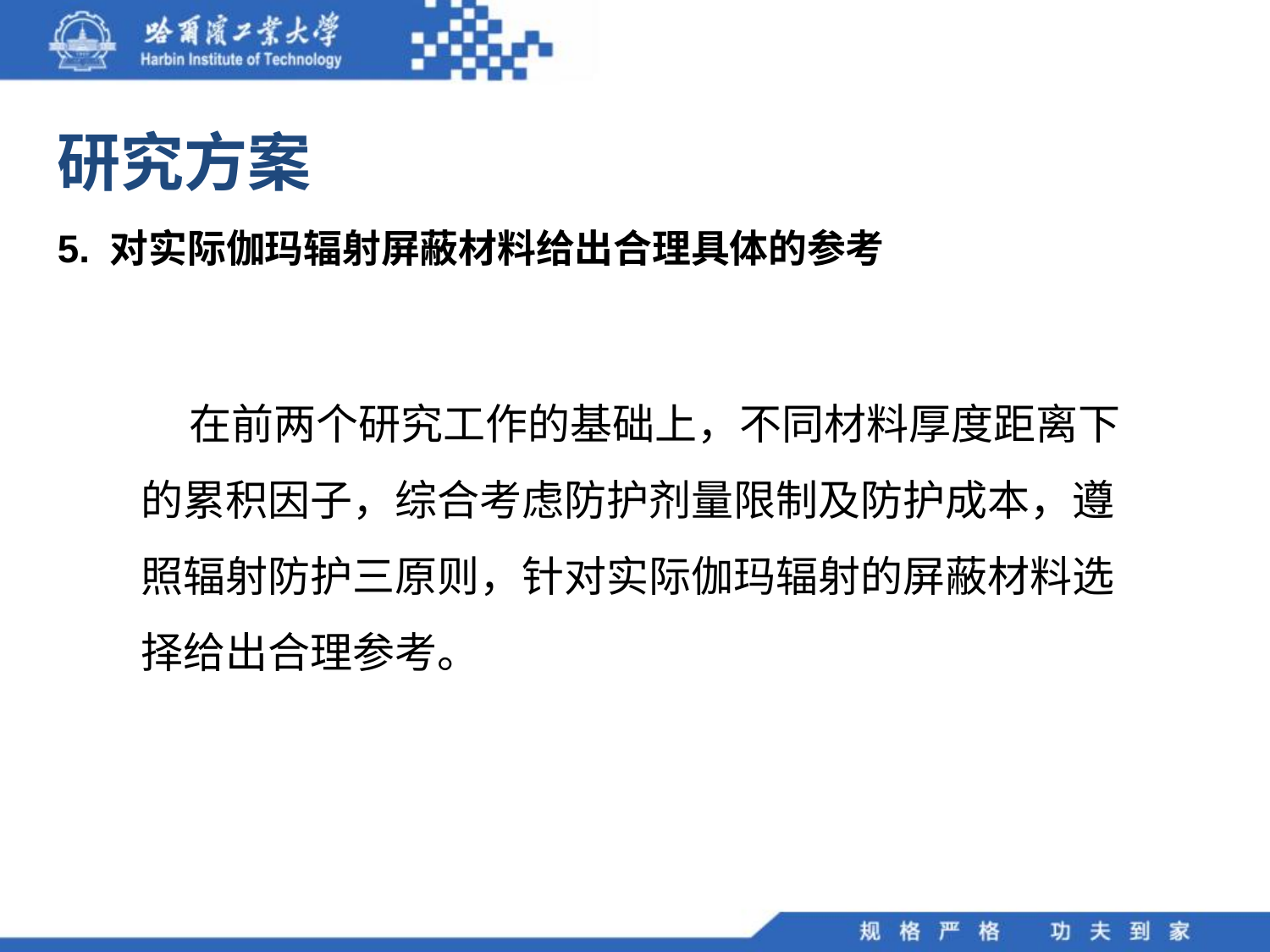

研究方案
5. 对实际伽玛辐射屏蔽材料给出合理具体的参考
    在前两个研究工作的基础上，不同材料厚度距离下的累积因子，综合考虑防护剂量限制及防护成本，遵照辐射防护三原则，针对实际伽玛辐射的屏蔽材料选择给出合理参考。